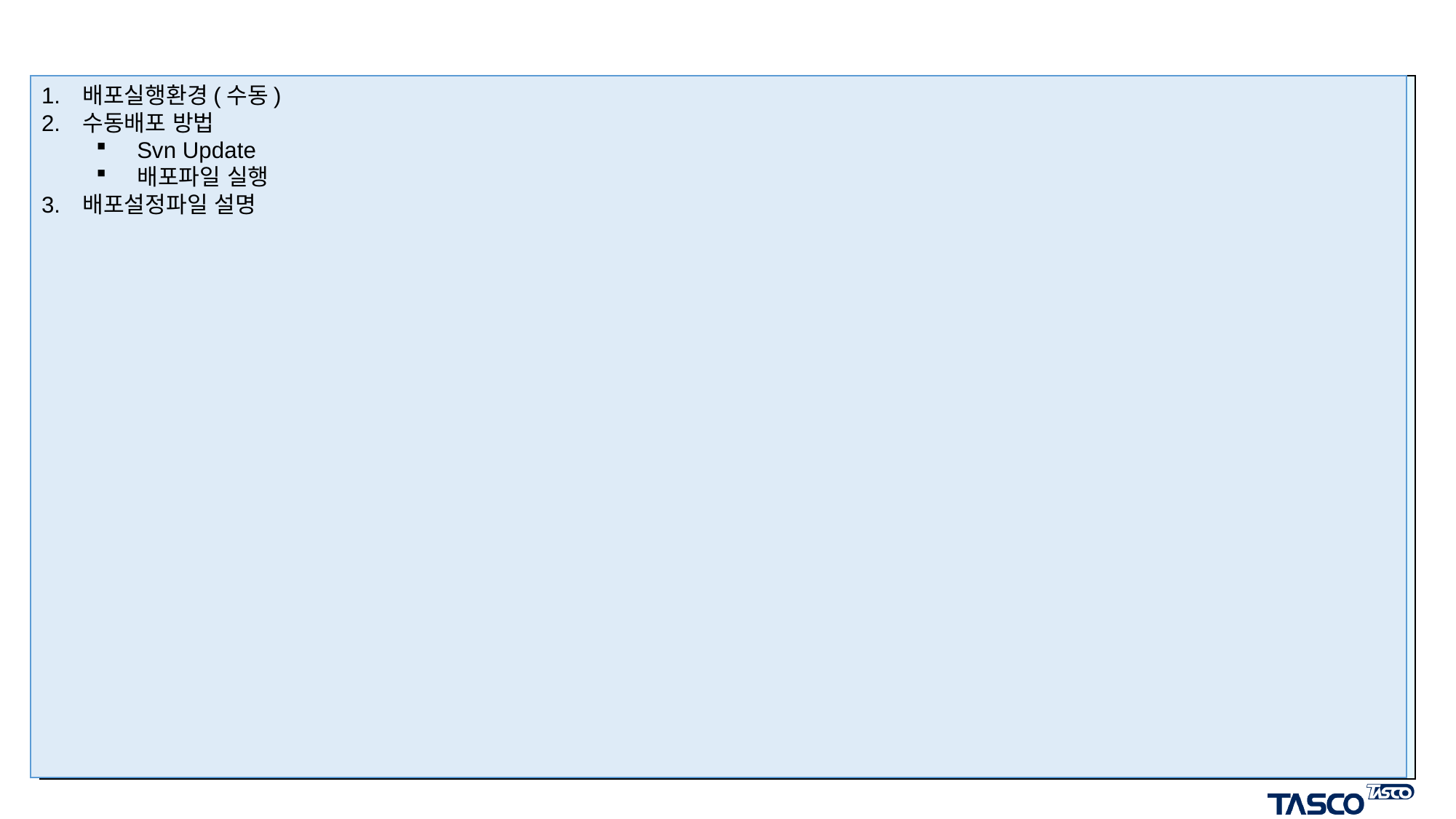

#
배포실행환경(수동)
수동배포 방법
Svn Update
배포파일 실행
배포설정파일 설명